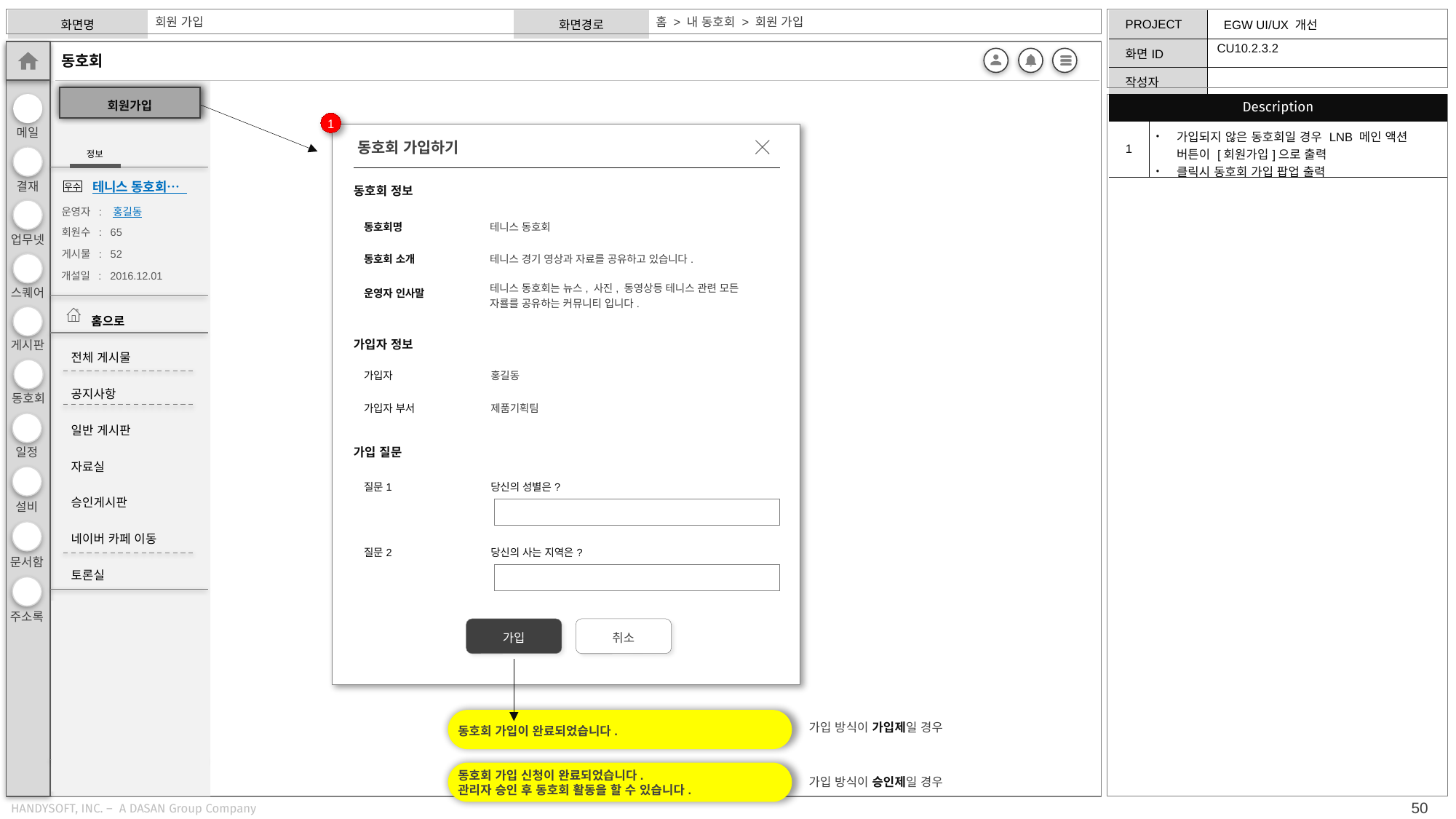

홈 > 내 동호회 > 회원 가입
회원 가입
CU10.2.3.2
회원가입
| Description |  |
| --- | --- |
| 1 | 가입되지 않은 동호회일 경우 LNB 메인 액션 버튼이 [회원가입]으로 출력 클릭시 동호회 가입 팝업 출력 |
1

동호회 가입하기

동호회 정보
| 동호회명 | 테니스 동호회 |
| --- | --- |
| 동호회 소개 | 테니스 경기 영상과 자료를 공유하고 있습니다. |
| 운영자 인사말 | 테니스 동호회는 뉴스, 사진, 동영상등 테니스 관련 모든 자룔를 공유하는 커뮤니티 입니다. |
가입자 정보

| 가입자 | 홍길동 |
| --- | --- |
| 가입자 부서 | 제품기획팀 |
가입 질문
| 질문1 | 당신의 성별은? |
| --- | --- |

| 질문2 | 당신의 사는 지역은? |
| --- | --- |

가입
취소
동호회 가입이 완료되었습니다.
가입 방식이 가입제일 경우
동호회 가입 신청이 완료되었습니다.
관리자 승인 후 동호회 활동을 할 수 있습니다.
가입 방식이 승인제일 경우